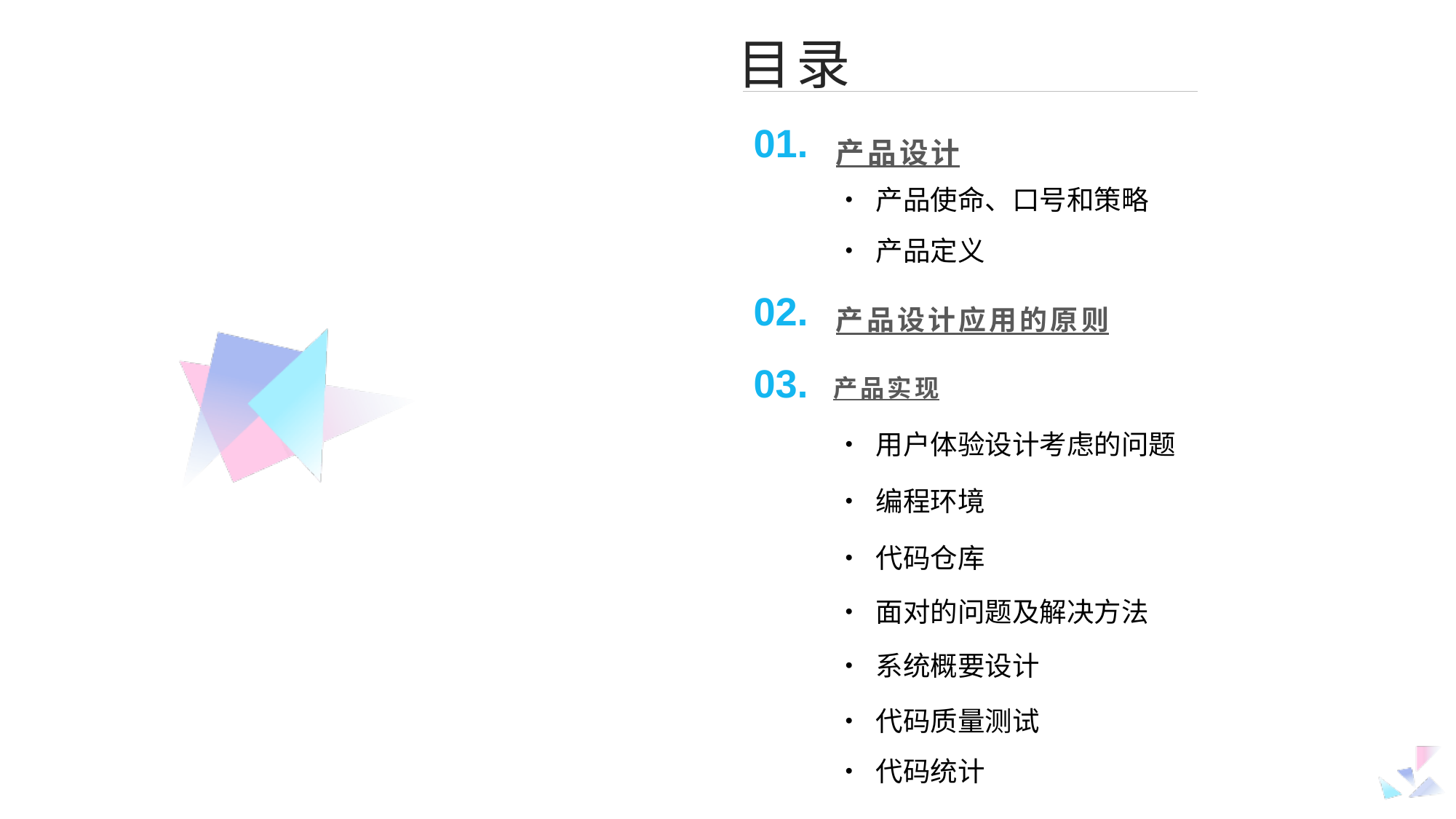

目录
01.
产品设计
• 产品使命、口号和策略
• 产品定义
02.
产品设计应用的原则
03.
产品实现
• 用户体验设计考虑的问题
• 编程环境
• 代码仓库
• 系统概要设计
• 代码质量测试
• 代码统计
• 面对的问题及解决方法